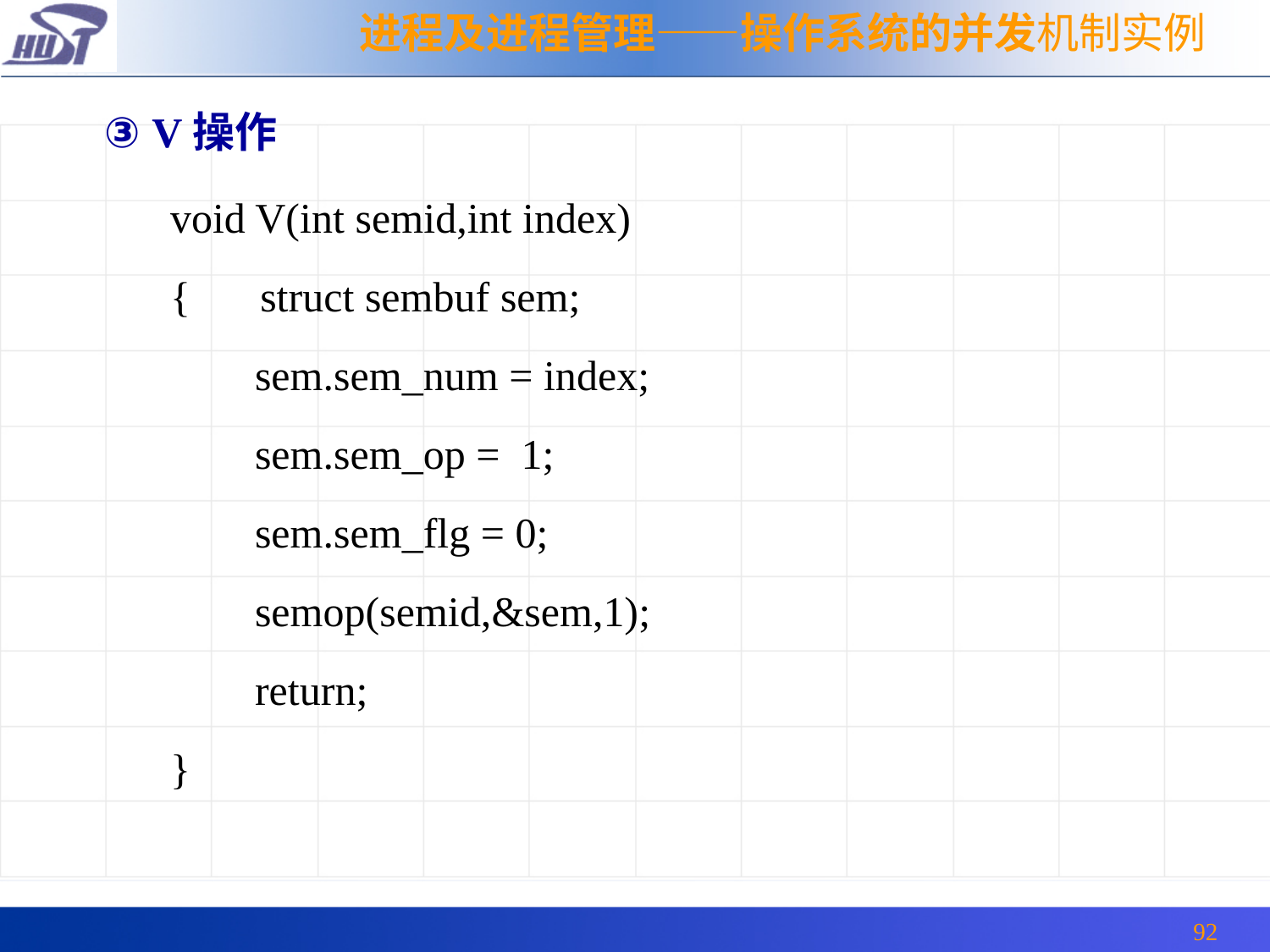

进程及进程管理——操作系统的并发机制实例
③ V操作
void V(int semid,int index)
{	 struct sembuf sem;
        sem.sem_num = index;
        sem.sem_op =  1;
        sem.sem_flg = 0;
        semop(semid,&sem,1);
        return;
}
92